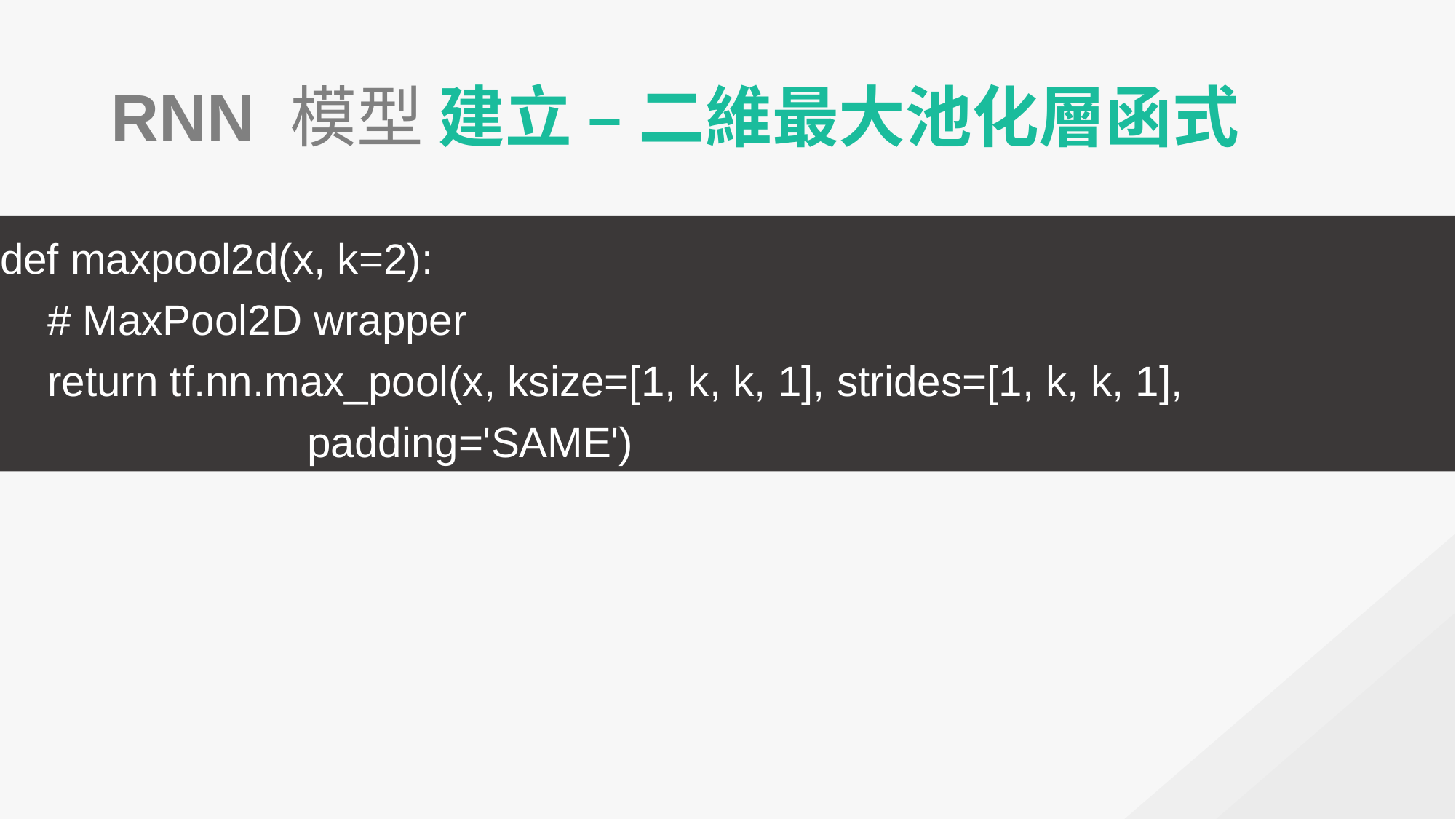

RNN 模型 建立 – 二維最大池化層函式
def maxpool2d(x, k=2):
    # MaxPool2D wrapper
    return tf.nn.max_pool(x, ksize=[1, k, k, 1], strides=[1, k, k, 1],
                          padding='SAME')